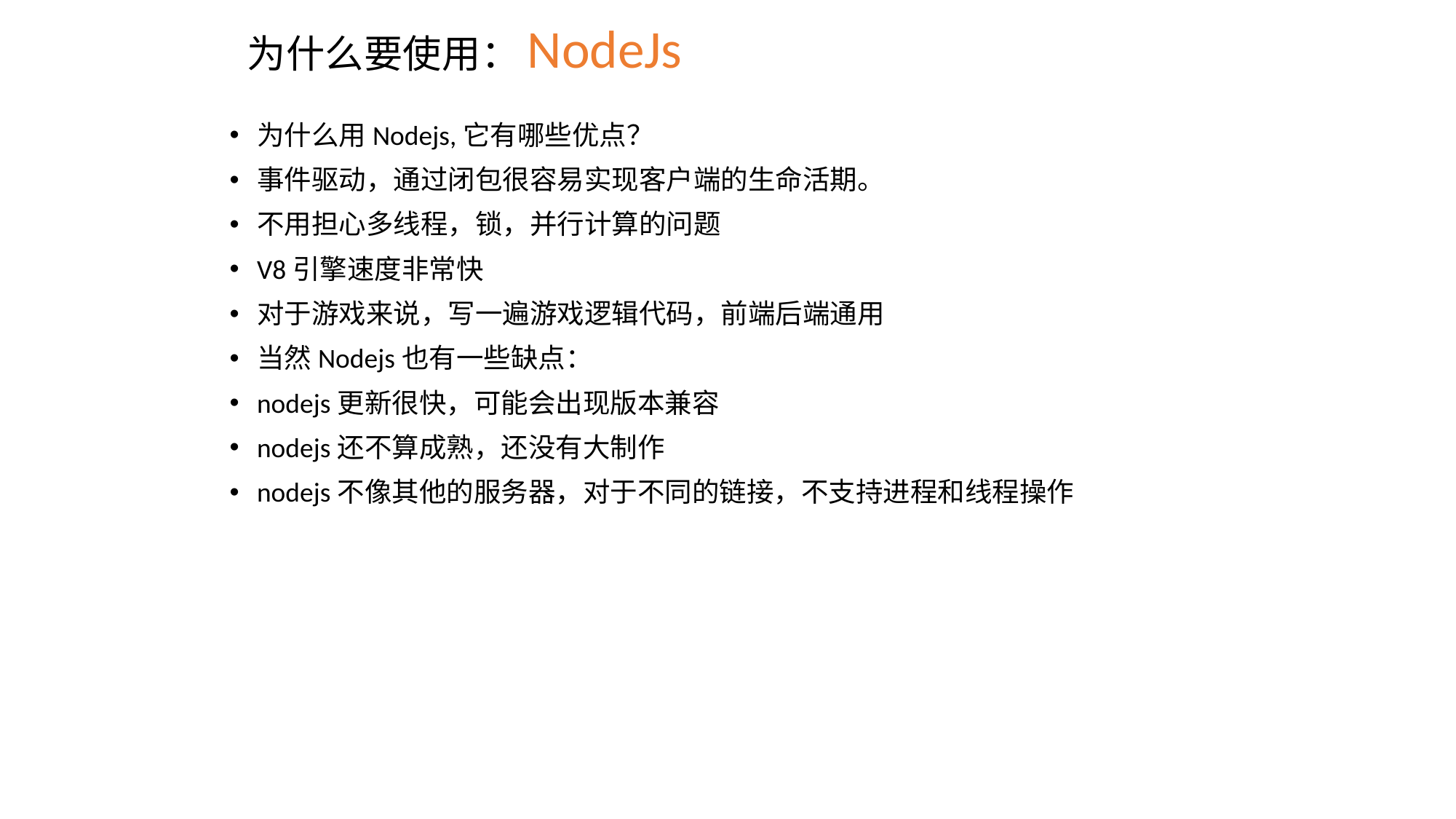

# 为什么要使用：NodeJs
为什么用Nodejs,它有哪些优点？
事件驱动，通过闭包很容易实现客户端的生命活期。
不用担心多线程，锁，并行计算的问题
V8引擎速度非常快
对于游戏来说，写一遍游戏逻辑代码，前端后端通用
当然Nodejs也有一些缺点：
nodejs更新很快，可能会出现版本兼容
nodejs还不算成熟，还没有大制作
nodejs不像其他的服务器，对于不同的链接，不支持进程和线程操作